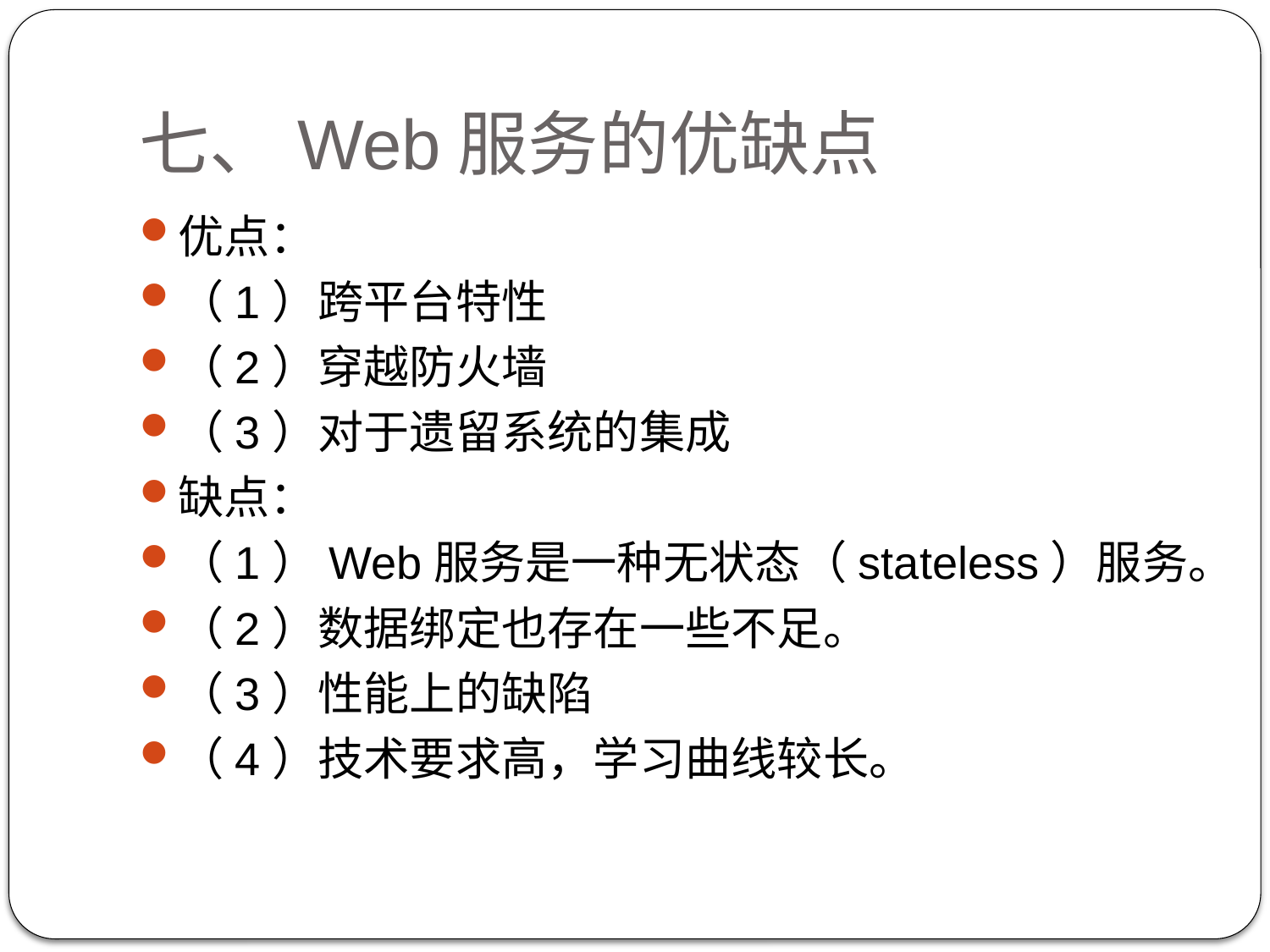

# 七、Web服务的优缺点
优点：
（1）跨平台特性
（2）穿越防火墙
（3）对于遗留系统的集成
缺点：
（1）Web服务是一种无状态（stateless）服务。
（2）数据绑定也存在一些不足。
（3）性能上的缺陷
（4）技术要求高，学习曲线较长。